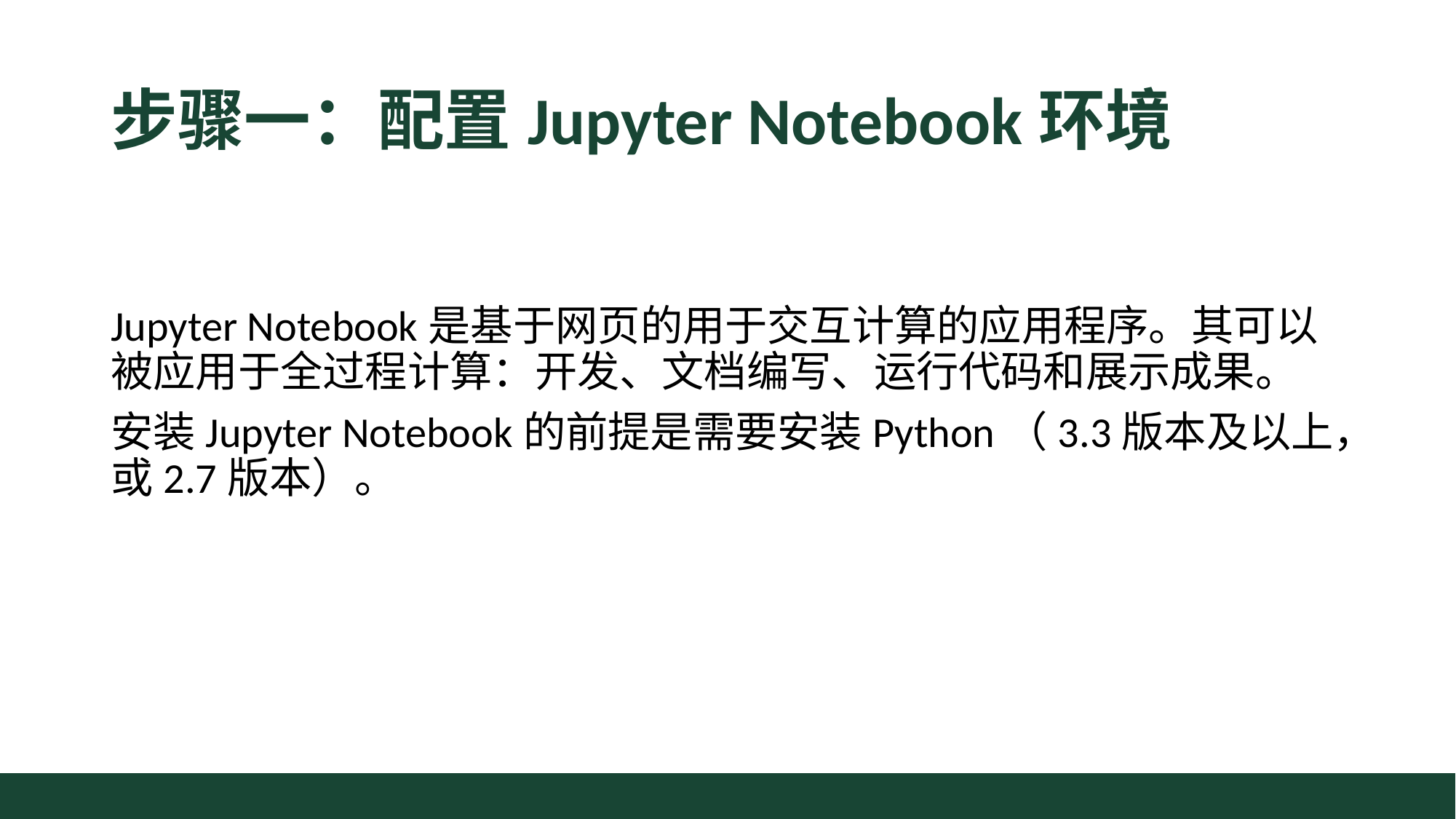

# 步骤一：配置Jupyter Notebook环境

Jupyter Notebook是基于网页的用于交互计算的应用程序。其可以被应用于全过程计算：开发、文档编写、运行代码和展示成果。
安装Jupyter Notebook的前提是需要安装Python（3.3版本及以上，或2.7版本）。